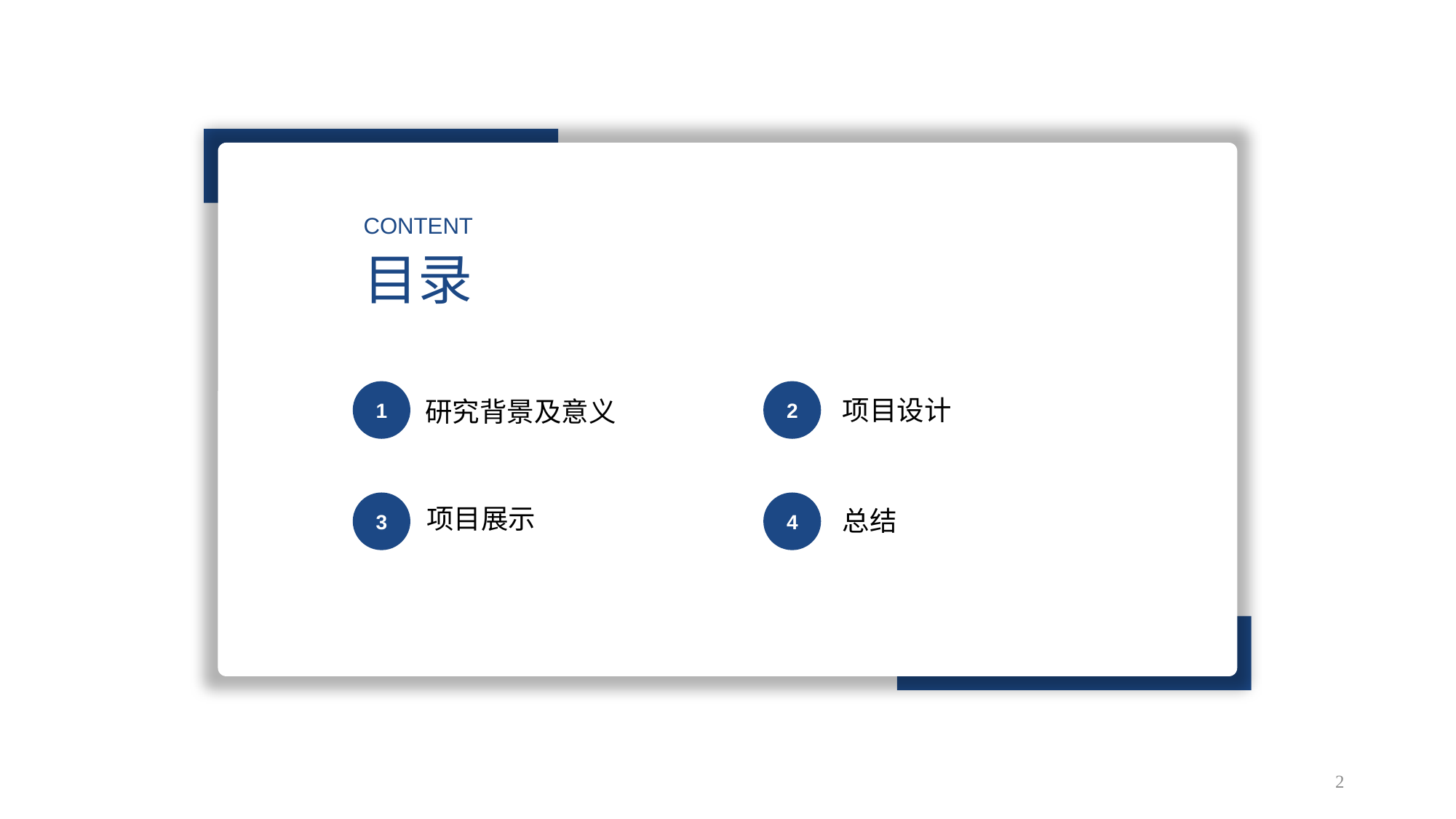

CONTENT
目录
1
2
项目设计
研究背景及意义
3
4
项目展示
总结

2